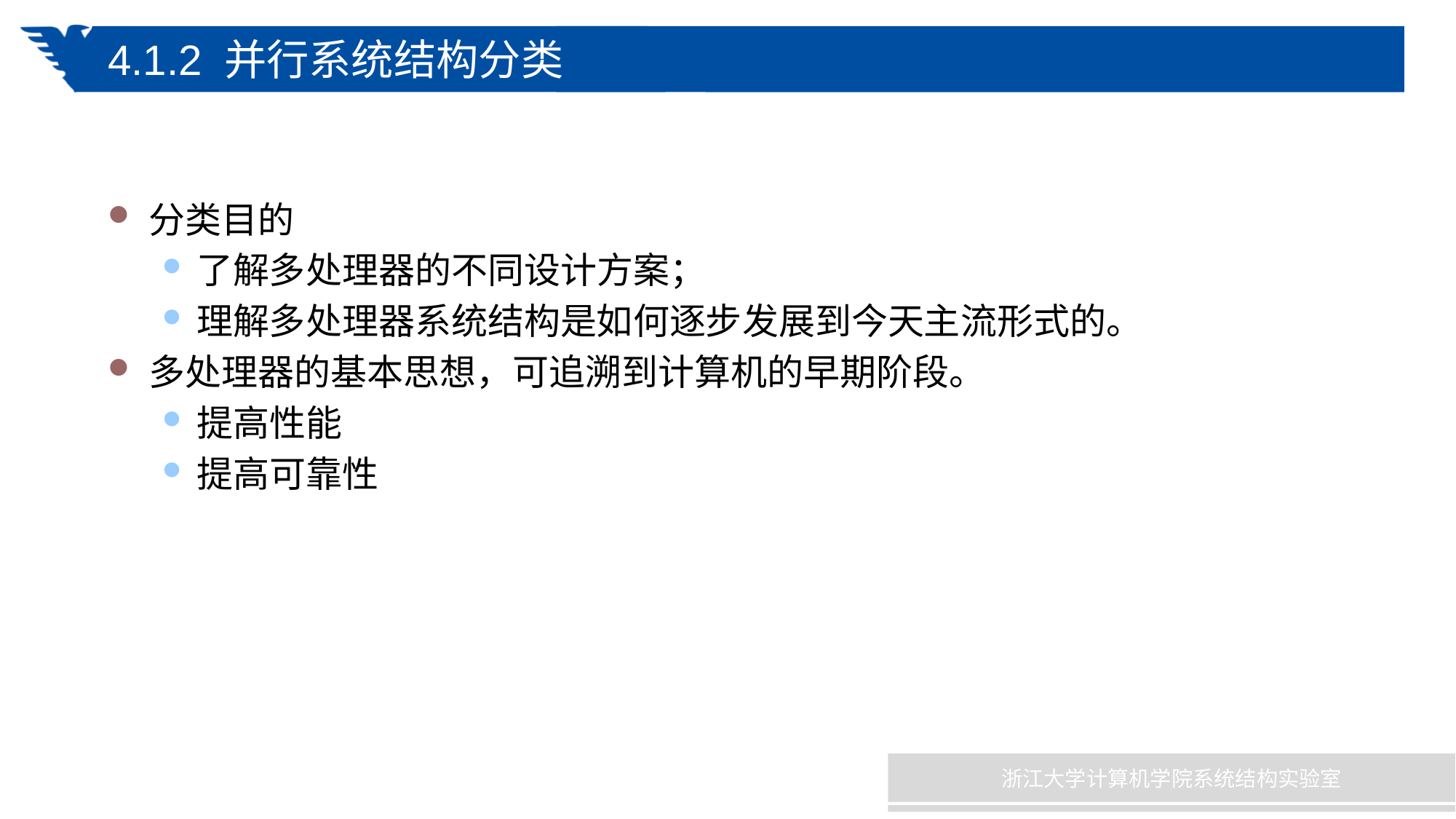

# 4.1.2 并行系统结构分类
分类目的
了解多处理器的不同设计方案；
理解多处理器系统结构是如何逐步发展到今天主流形式的。
多处理器的基本思想，可追溯到计算机的早期阶段。
提高性能
提高可靠性